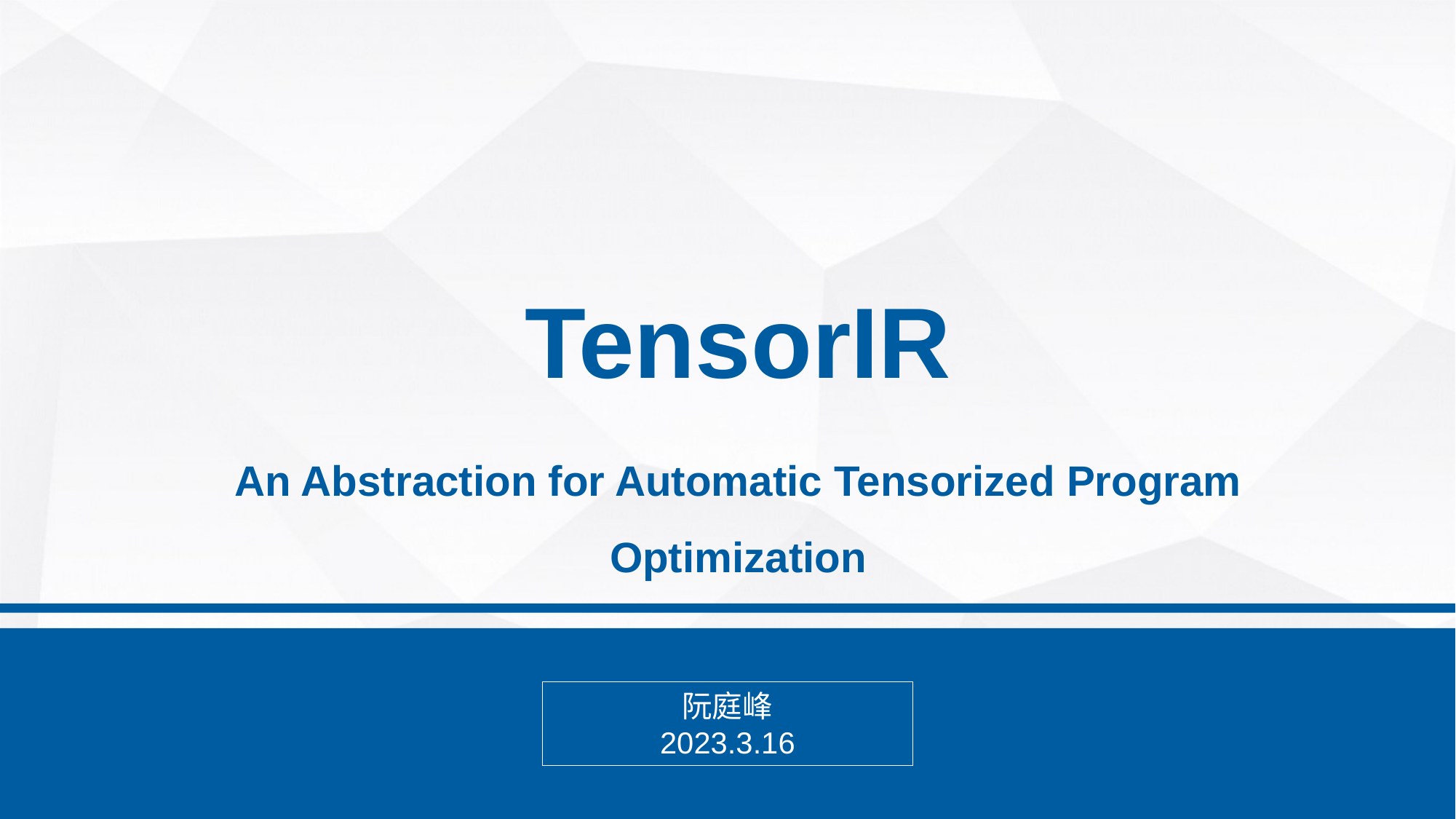

TensorIR

An Abstraction for Automatic Tensorized Program Optimization

阮庭峰
2023.3.16